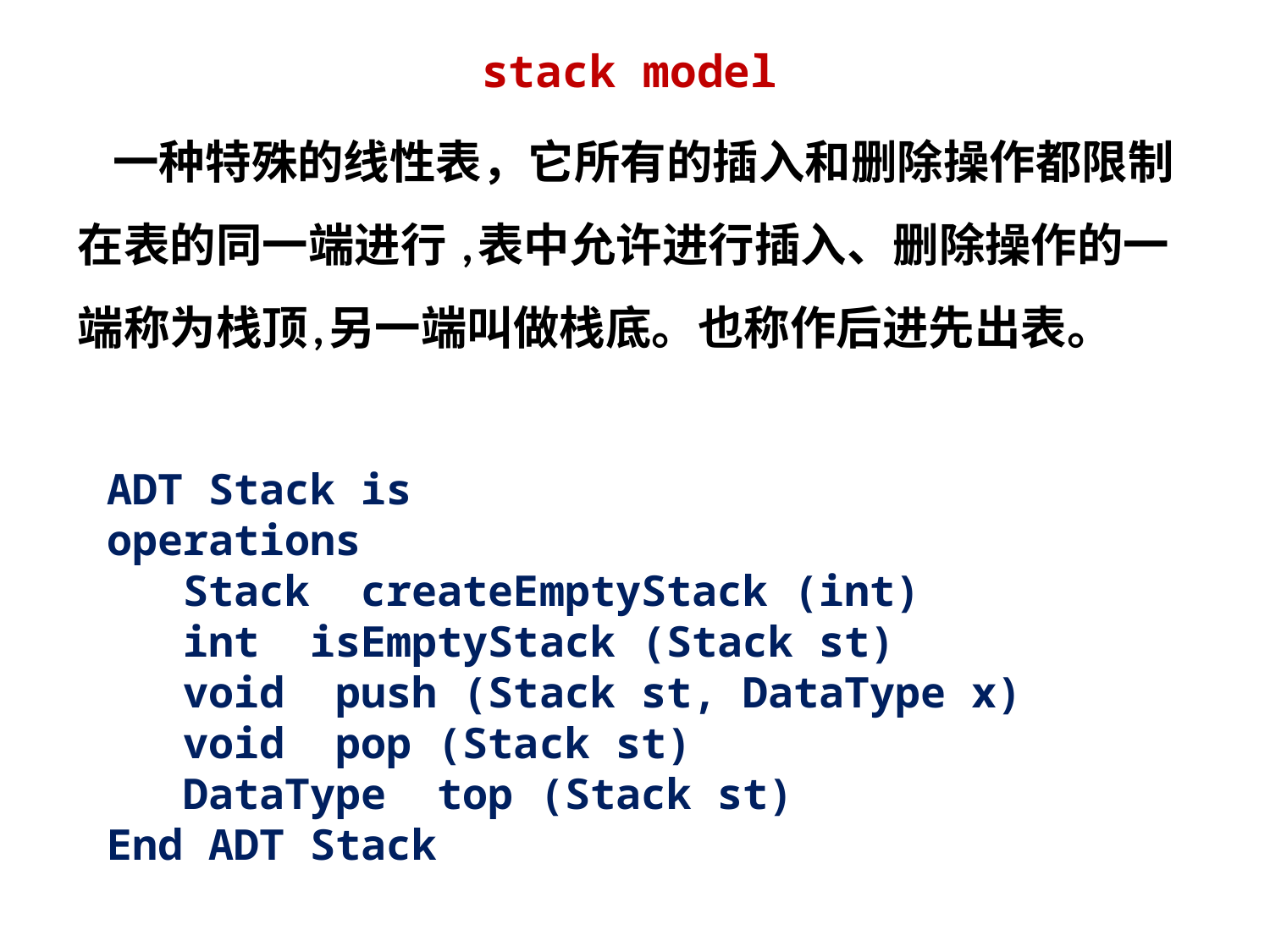

stack model
   一种特殊的线性表，它所有的插入和删除操作都限制在表的同一端进行 ,表中允许进行插入、删除操作的一端称为栈顶,另一端叫做栈底。也称作后进先出表。

ADT Stack is
operations
   Stack  createEmptyStack (int)
   int  isEmptyStack (Stack st)
   void  push (Stack st, DataType x)
   void  pop (Stack st)
   DataType  top (Stack st)
End ADT Stack